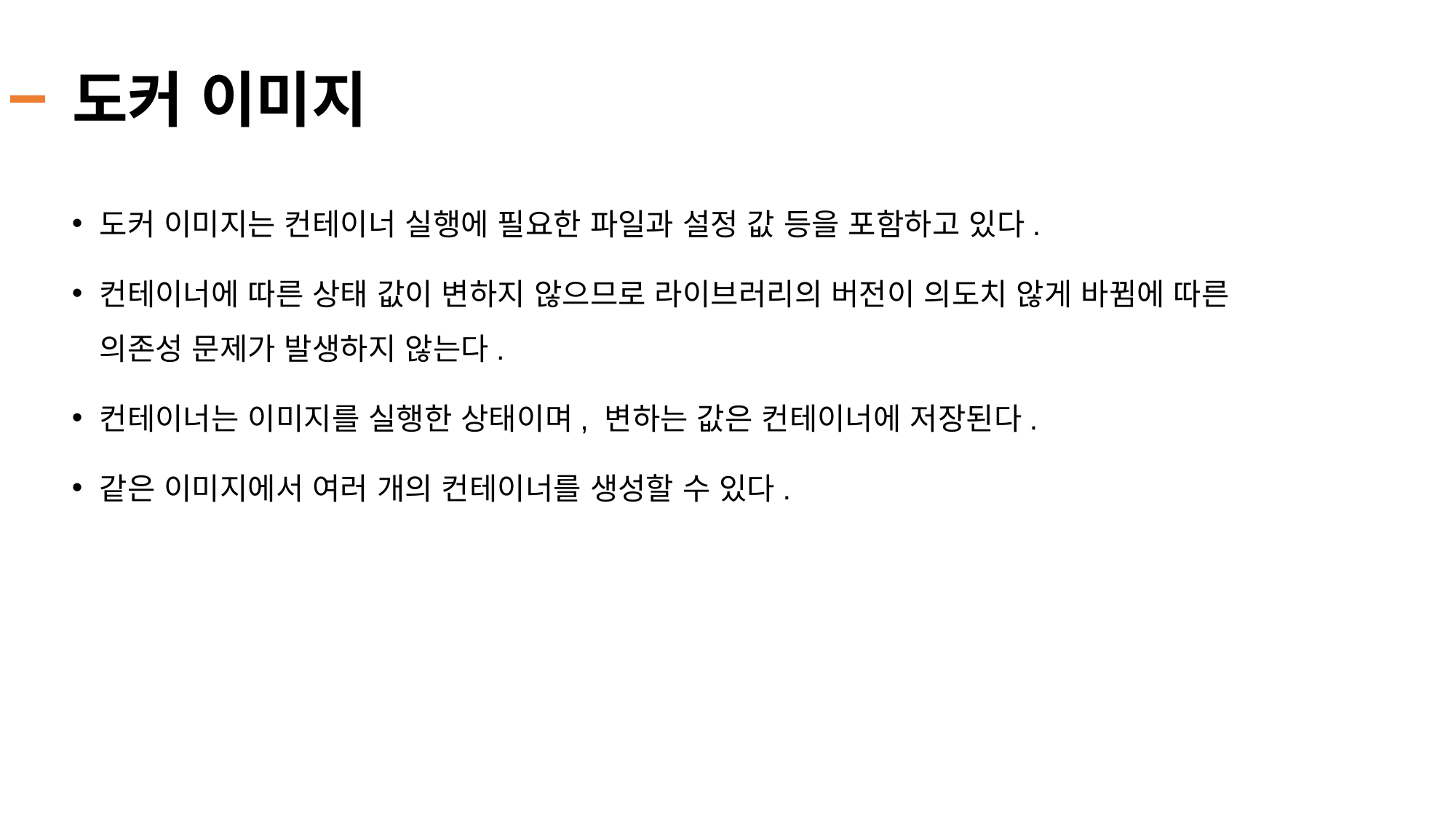

# 도커 이미지

도커 이미지는 컨테이너 실행에 필요한 파일과 설정 값 등을 포함하고 있다.
컨테이너에 따른 상태 값이 변하지 않으므로 라이브러리의 버전이 의도치 않게 바뀜에 따른 의존성 문제가 발생하지 않는다.
컨테이너는 이미지를 실행한 상태이며, 변하는 값은 컨테이너에 저장된다.
같은 이미지에서 여러 개의 컨테이너를 생성할 수 있다.